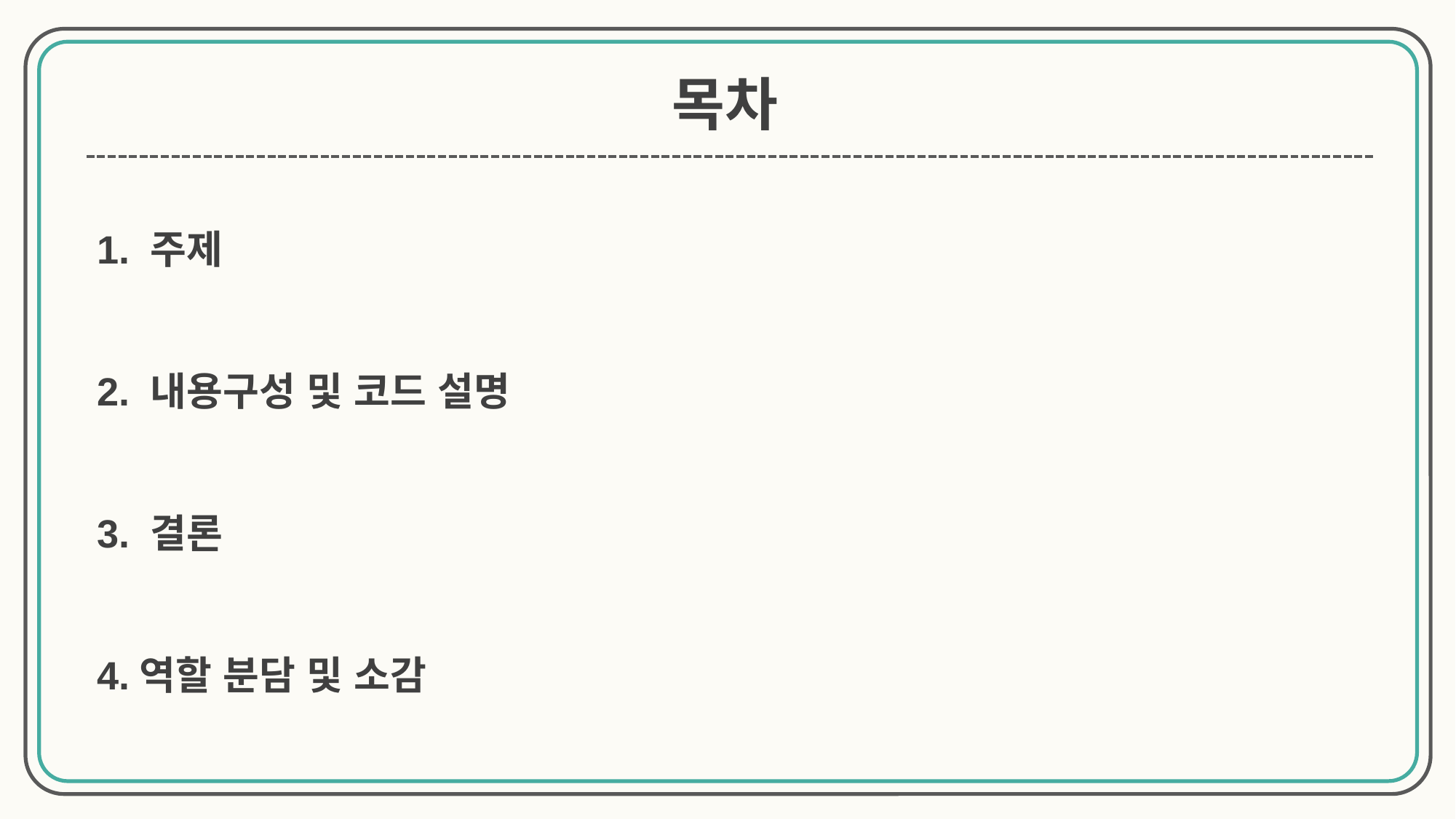

목차
1. 주제

2. 내용구성 및 코드 설명

3. 결론

4.역할 분담 및 소감